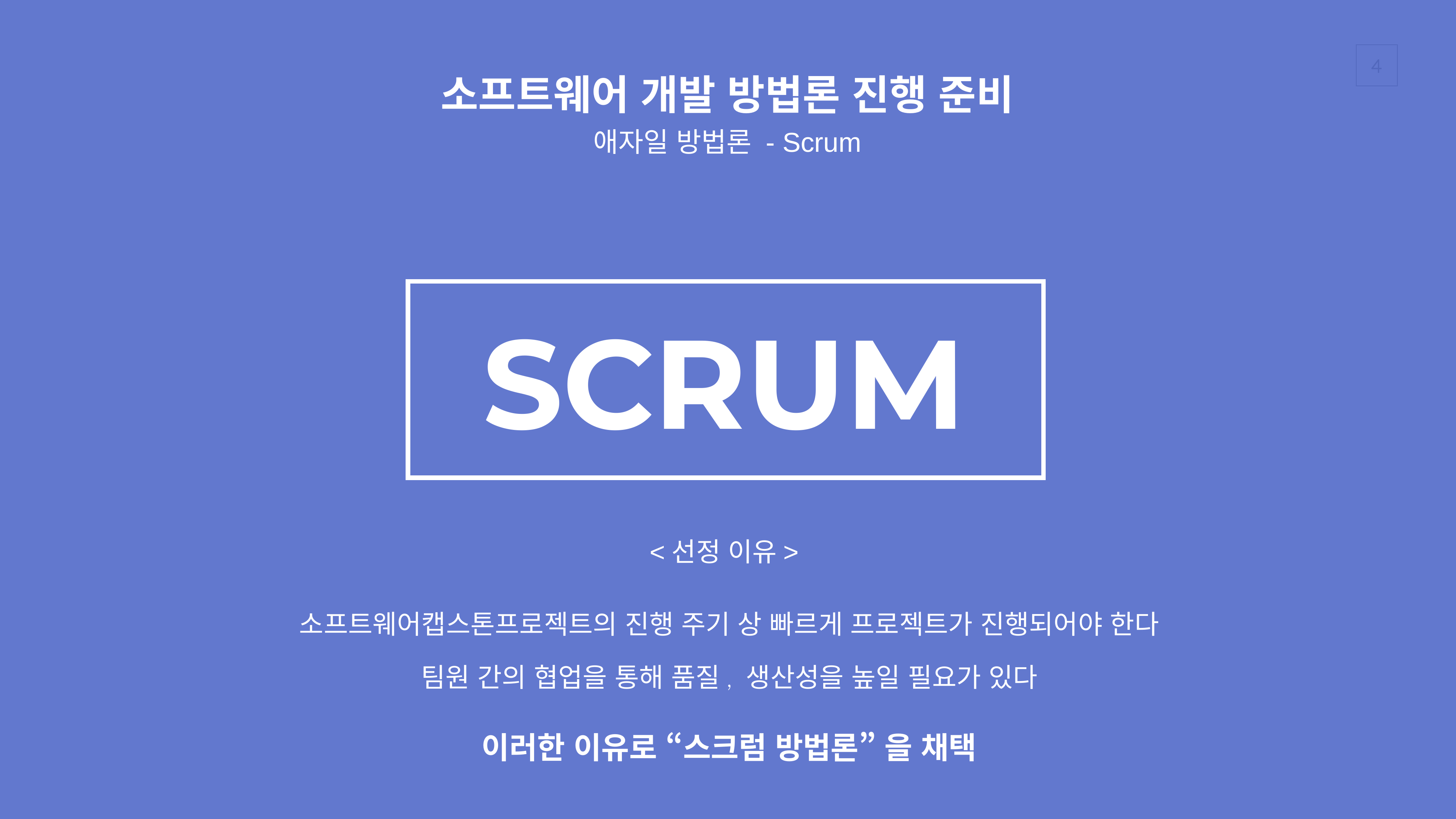

소프트웨어 개발 방법론 진행 준비
애자일 방법론 - Scrum

SCRUM
<선정 이유>
소프트웨어캡스톤프로젝트의 진행 주기 상 빠르게 프로젝트가 진행되어야 한다
팀원 간의 협업을 통해 품질, 생산성을 높일 필요가 있다

이러한 이유로 “스크럼 방법론” 을 채택